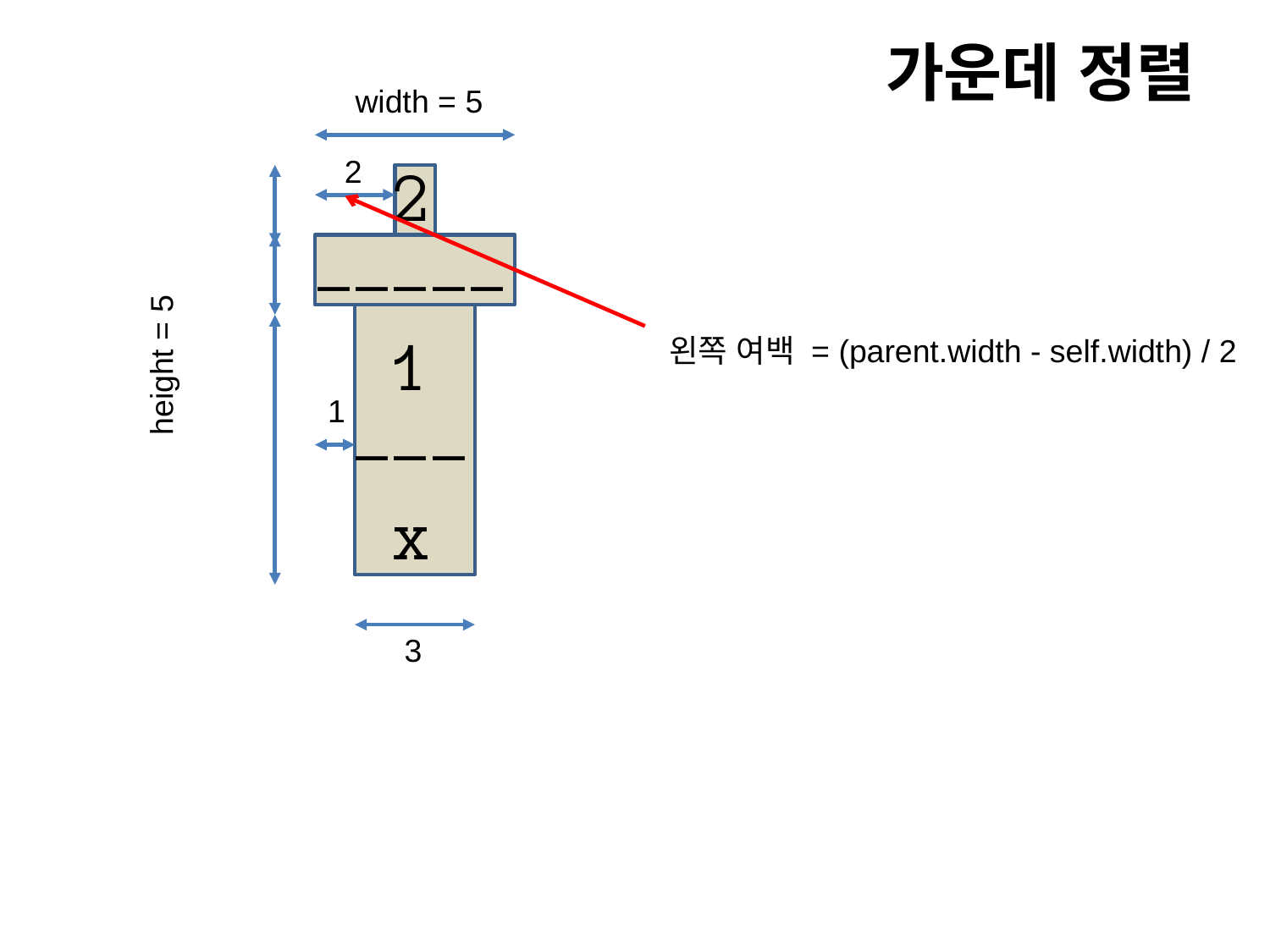

가운데 정렬
width = 5
  2
-----
  1
 ---
  x
2

왼쪽 여백 = (parent.width - self.width) / 2
height = 5
1
3